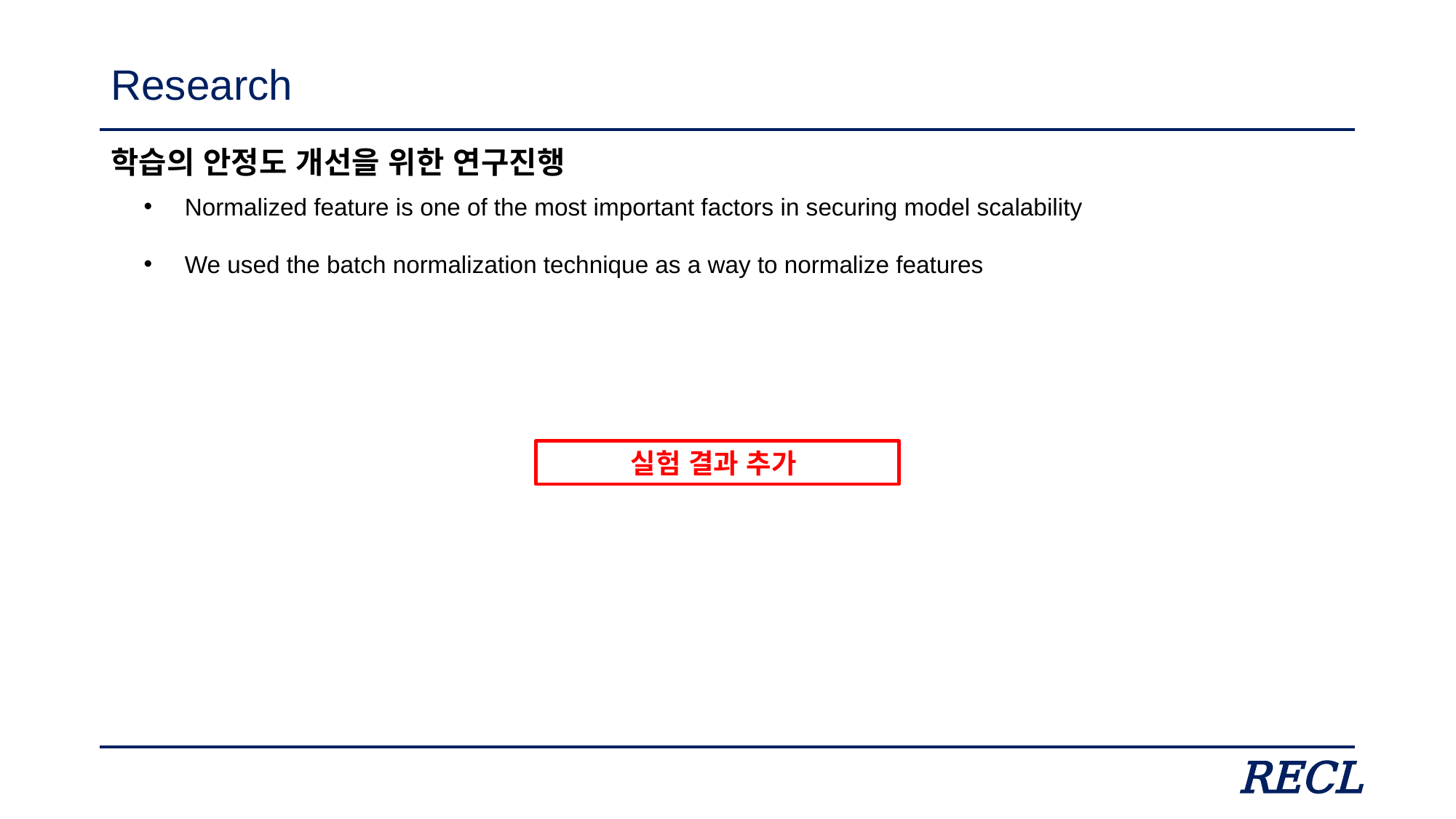

# Research
학습의 안정도 개선을 위한 연구진행

Normalized feature is one of the most important factors in securing model scalability

We used the batch normalization technique as a way to normalize features

실험 결과 추가
RECL